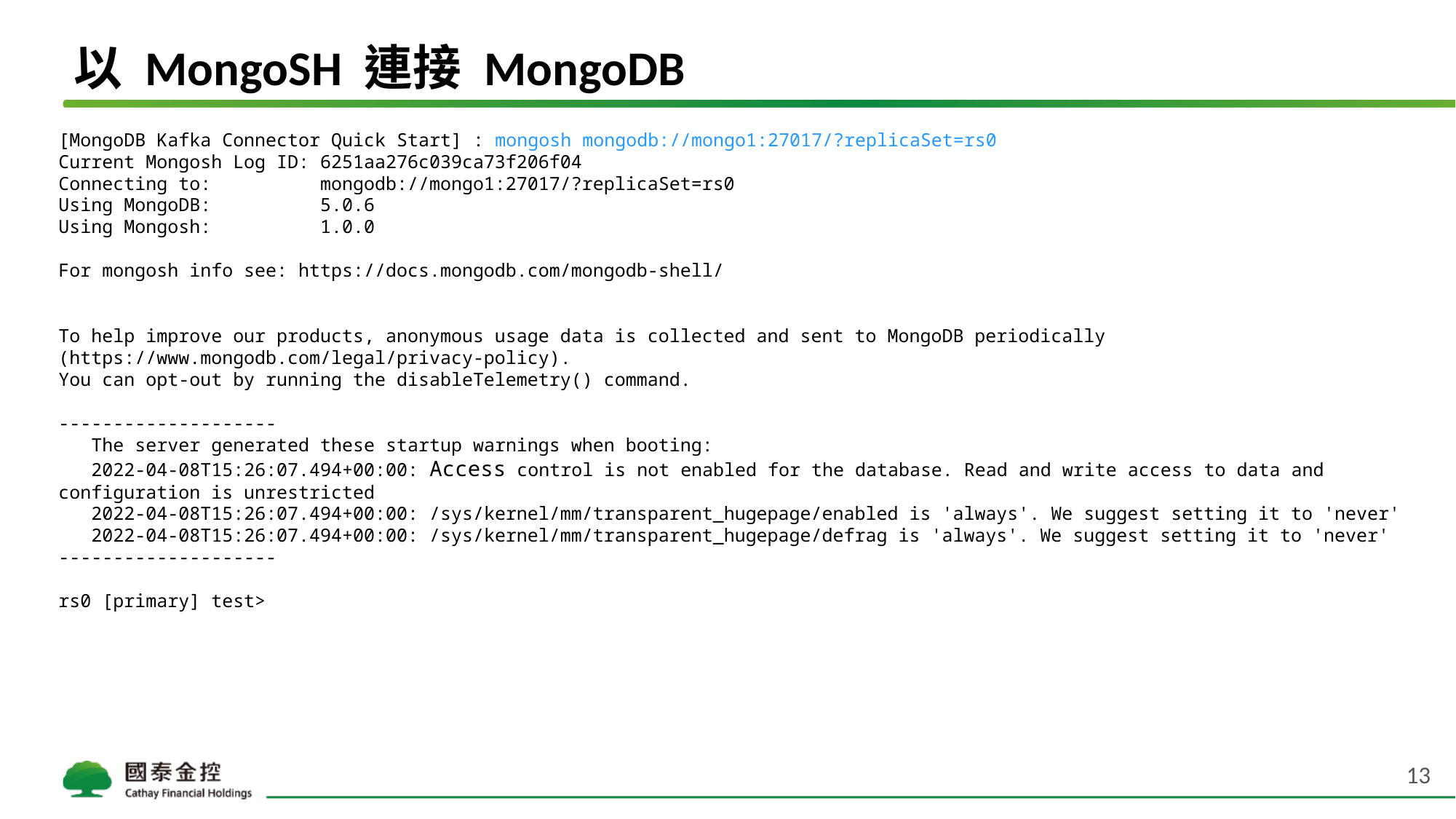

# 以 MongoSH 連接 MongoDB
[MongoDB Kafka Connector Quick Start] : mongosh mongodb://mongo1:27017/?replicaSet=rs0
Current Mongosh Log ID: 6251aa276c039ca73f206f04
Connecting to:          mongodb://mongo1:27017/?replicaSet=rs0
Using MongoDB:          5.0.6
Using Mongosh:          1.0.0

For mongosh info see: https://docs.mongodb.com/mongodb-shell/

To help improve our products, anonymous usage data is collected and sent to MongoDB periodically (https://www.mongodb.com/legal/privacy-policy).
You can opt-out by running the disableTelemetry() command.

--------------------
   The server generated these startup warnings when booting:
   2022-04-08T15:26:07.494+00:00: Access control is not enabled for the database. Read and write access to data and configuration is unrestricted
   2022-04-08T15:26:07.494+00:00: /sys/kernel/mm/transparent_hugepage/enabled is 'always'. We suggest setting it to 'never'
   2022-04-08T15:26:07.494+00:00: /sys/kernel/mm/transparent_hugepage/defrag is 'always'. We suggest setting it to 'never'
--------------------

rs0 [primary] test>